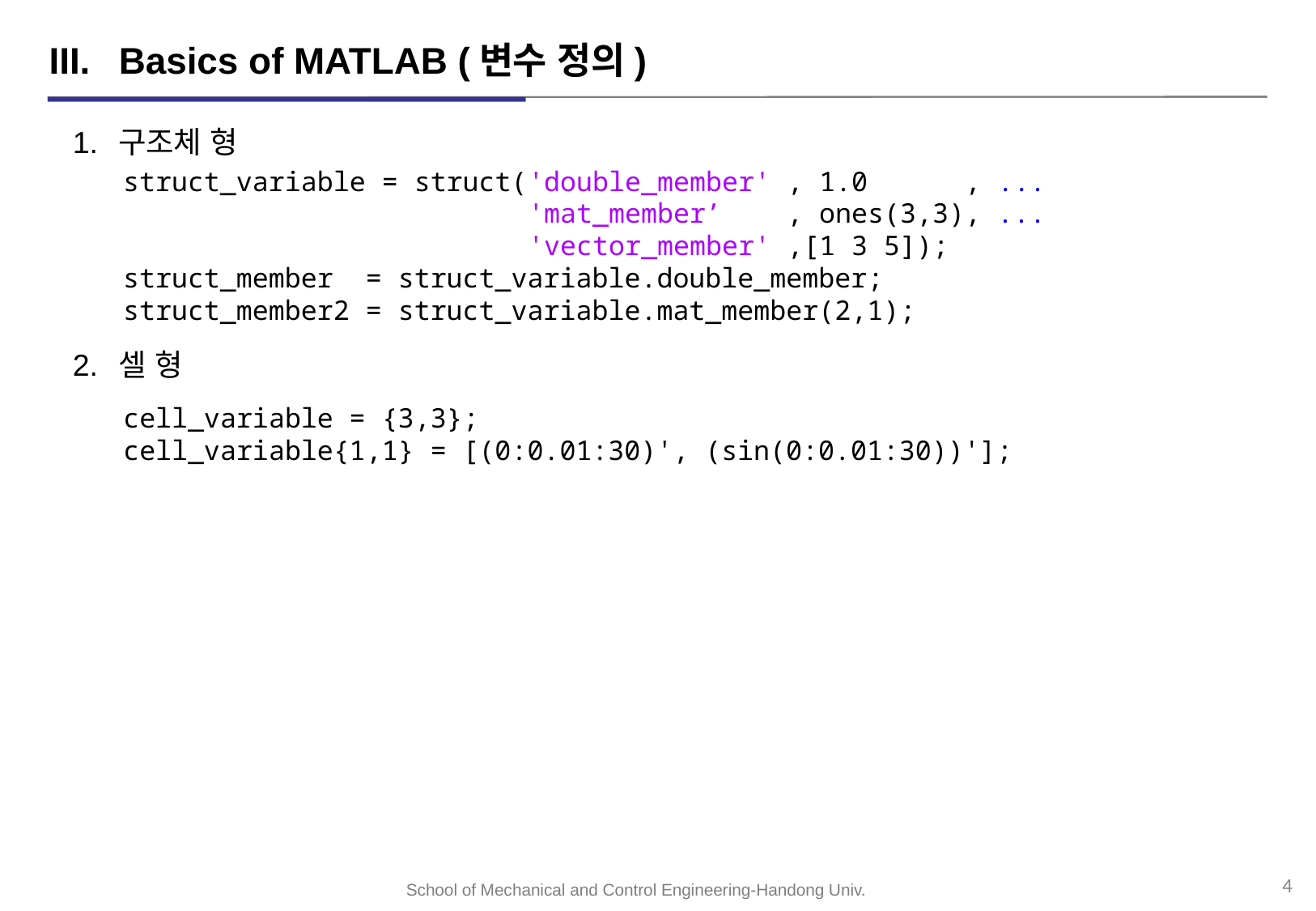

# III.	Basics of MATLAB (변수 정의)

구조체 형

셀 형
struct_variable = struct('double_member' , 1.0      , ...
                         'mat_member’    , ones(3,3), ...
                         'vector_member' ,[1 3 5]);
struct_member  = struct_variable.double_member;
struct_member2 = struct_variable.mat_member(2,1);
cell_variable = {3,3};
cell_variable{1,1} = [(0:0.01:30)', (sin(0:0.01:30))'];
4
School of Mechanical and Control Engineering-Handong Univ.